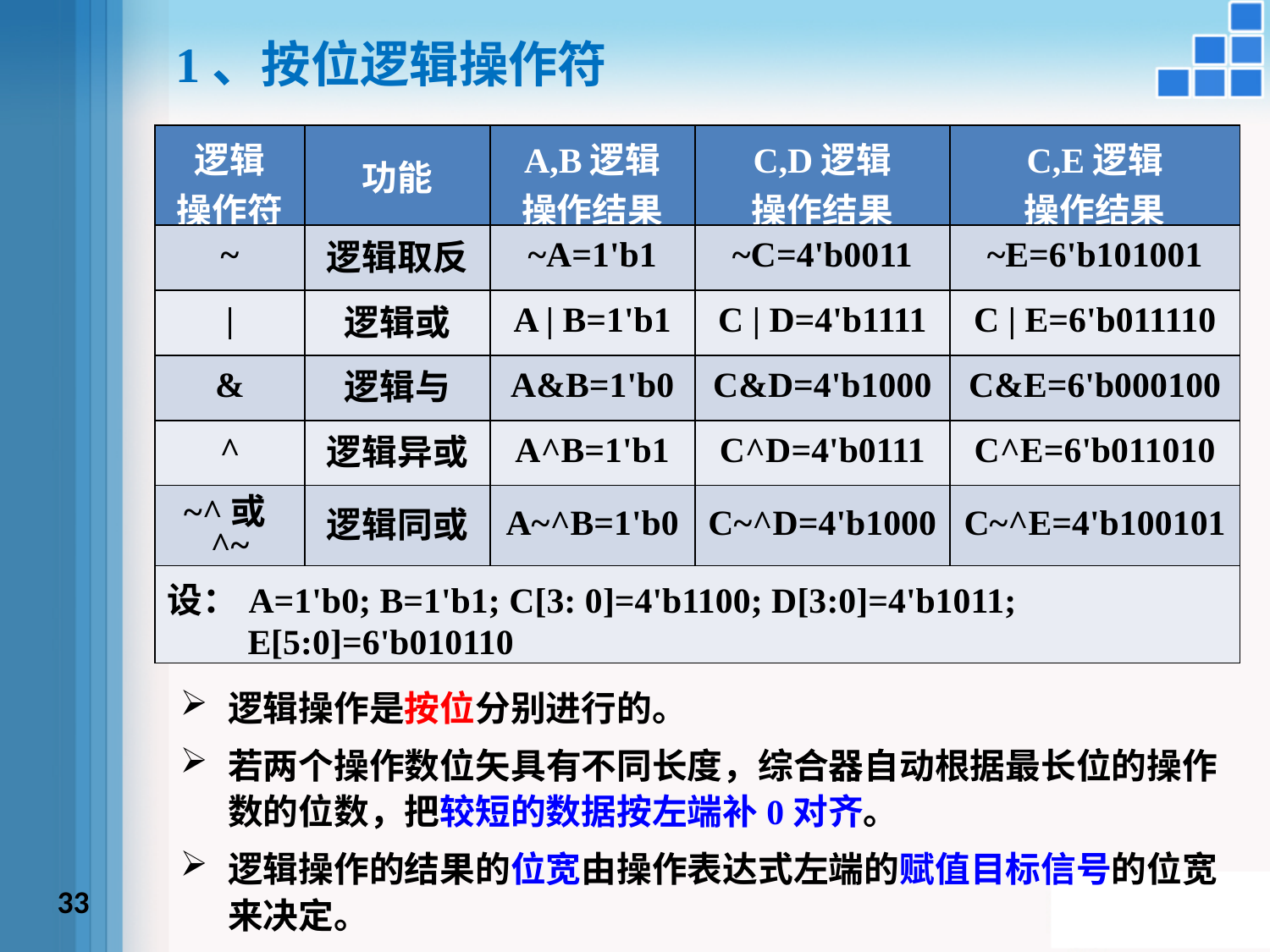

1、按位逻辑操作符
| 逻辑 操作符 | 功能 | A,B逻辑 操作结果 | C,D逻辑 操作结果 | C,E逻辑 操作结果 |
| --- | --- | --- | --- | --- |
| ~ | 逻辑取反 | ~A=1'b1 | ~C=4'b0011 | ~E=6'b101001 |
| | | 逻辑或 | A | B=1'b1 | C | D=4'b1111 | C | E=6'b011110 |
| & | 逻辑与 | A&B=1'b0 | C&D=4'b1000 | C&E=6'b000100 |
| ^ | 逻辑异或 | A^B=1'b1 | C^D=4'b0111 | C^E=6'b011010 |
| ~^或^~ | 逻辑同或 | A~^B=1'b0 | C~^D=4'b1000 | C~^E=4'b100101 |
| 设：A=1'b0; B=1'b1; C[3: 0]=4'b1100; D[3:0]=4'b1011; E[5:0]=6'b010110 |  |  |  |  |
逻辑操作是按位分别进行的。
若两个操作数位矢具有不同长度，综合器自动根据最长位的操作数的位数，把较短的数据按左端补0对齐。
逻辑操作的结果的位宽由操作表达式左端的赋值目标信号的位宽来决定。

33